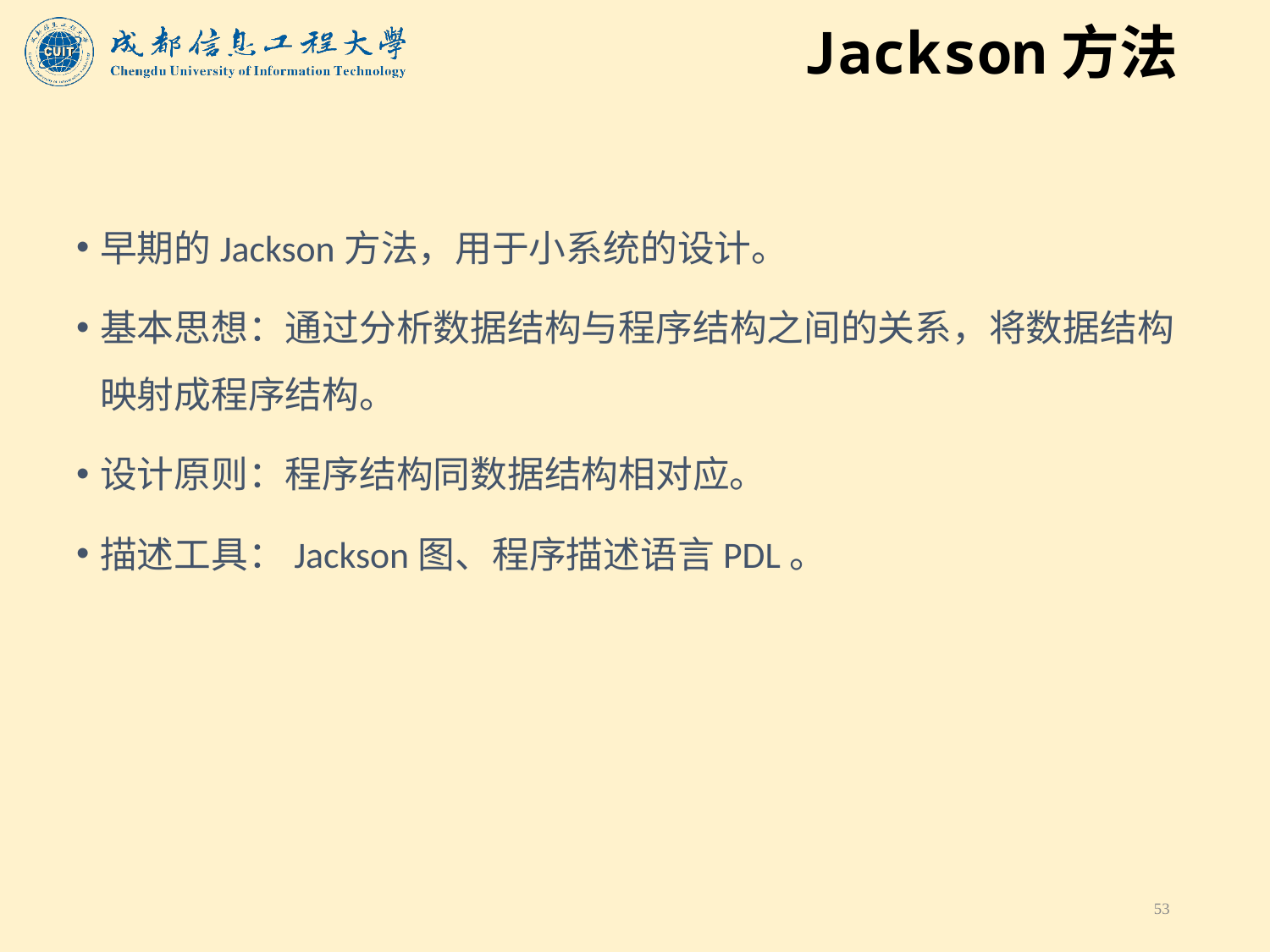

# Jackson方法
早期的Jackson方法，用于小系统的设计。
基本思想：通过分析数据结构与程序结构之间的关系，将数据结构映射成程序结构。
设计原则：程序结构同数据结构相对应。
描述工具：Jackson图、程序描述语言PDL。

53